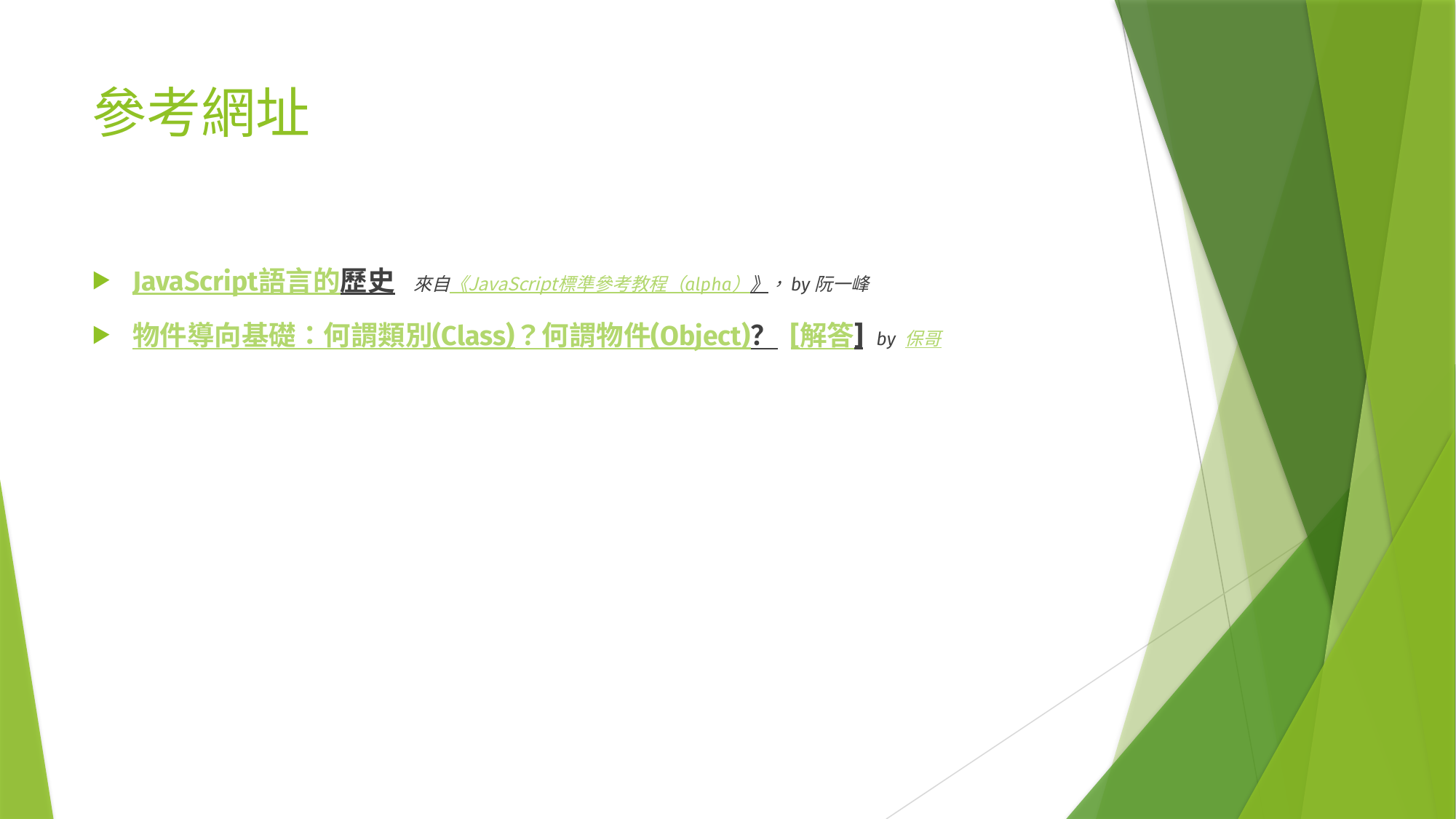

# 參考網址
JavaScript語言的歷史   來自《JavaScript標準參考教程（alpha）》，by阮一峰
物件導向基礎：何謂類別(Class)？何謂物件(Object)？ [解答]  by 保哥